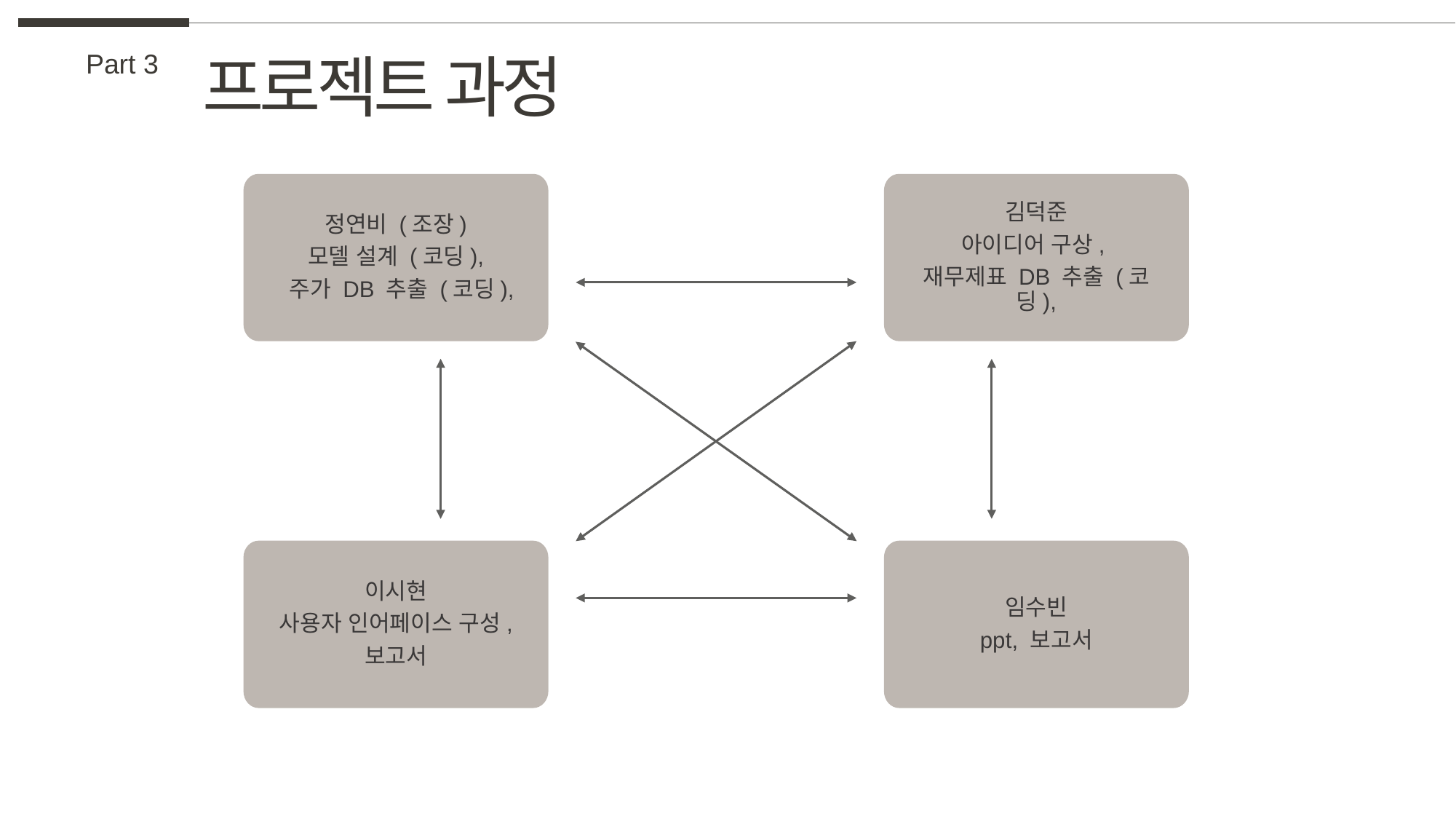

프로젝트 과정
Part 3
정연비 (조장)
모델 설계 (코딩),
 주가 DB 추출 (코딩),
김덕준
아이디어 구상,
재무제표 DB 추출 (코딩),
이시현
사용자 인어페이스 구성,
보고서
임수빈
ppt, 보고서